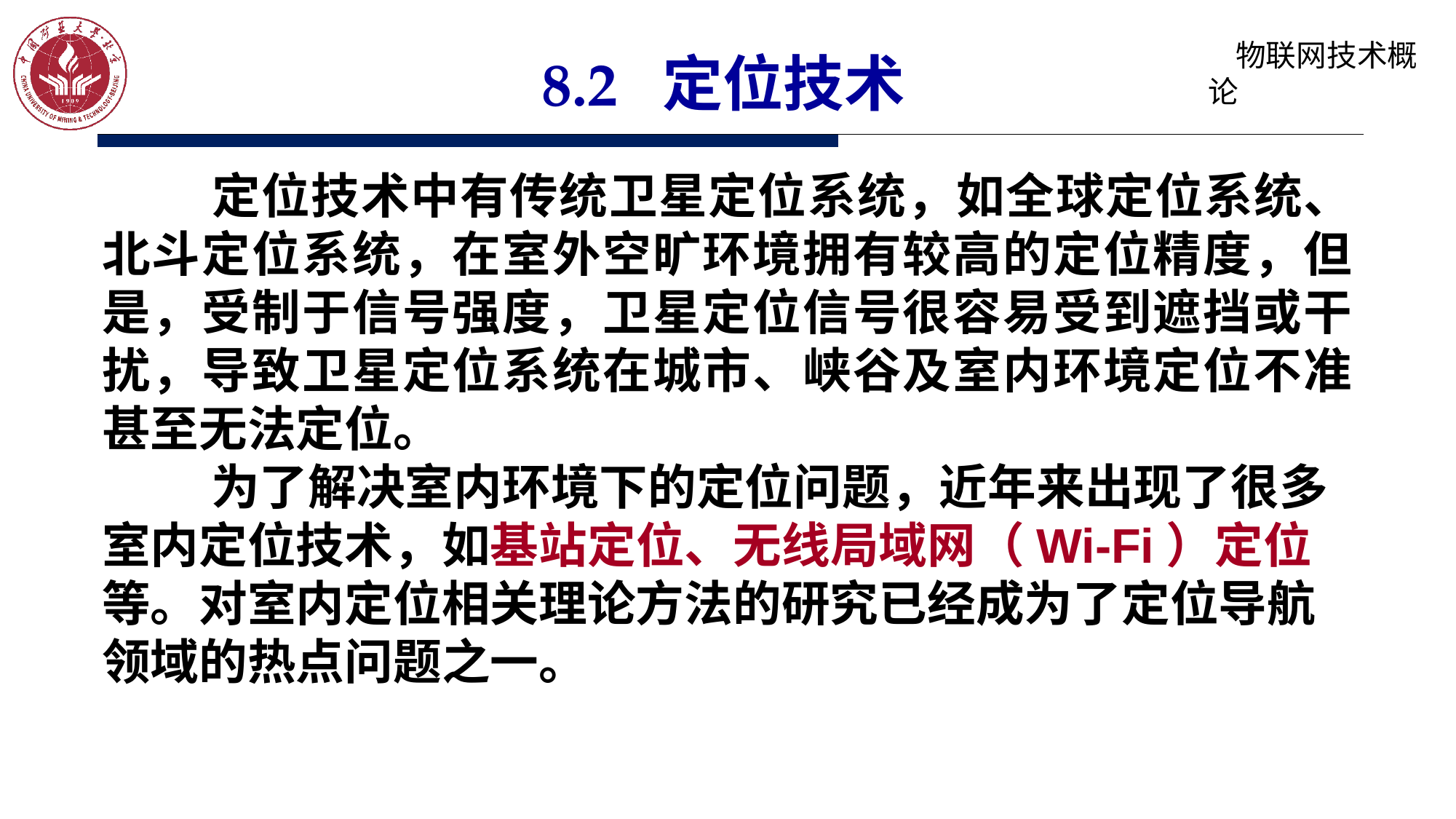

# 8.2  定位技术
	定位技术中有传统卫星定位系统，如全球定位系统、北斗定位系统，在室外空旷环境拥有较高的定位精度，但是，受制于信号强度，卫星定位信号很容易受到遮挡或干扰，导致卫星定位系统在城市、峡谷及室内环境定位不准甚至无法定位。
	为了解决室内环境下的定位问题，近年来出现了很多室内定位技术，如基站定位、无线局域网（Wi-Fi）定位等。对室内定位相关理论方法的研究已经成为了定位导航领域的热点问题之一。